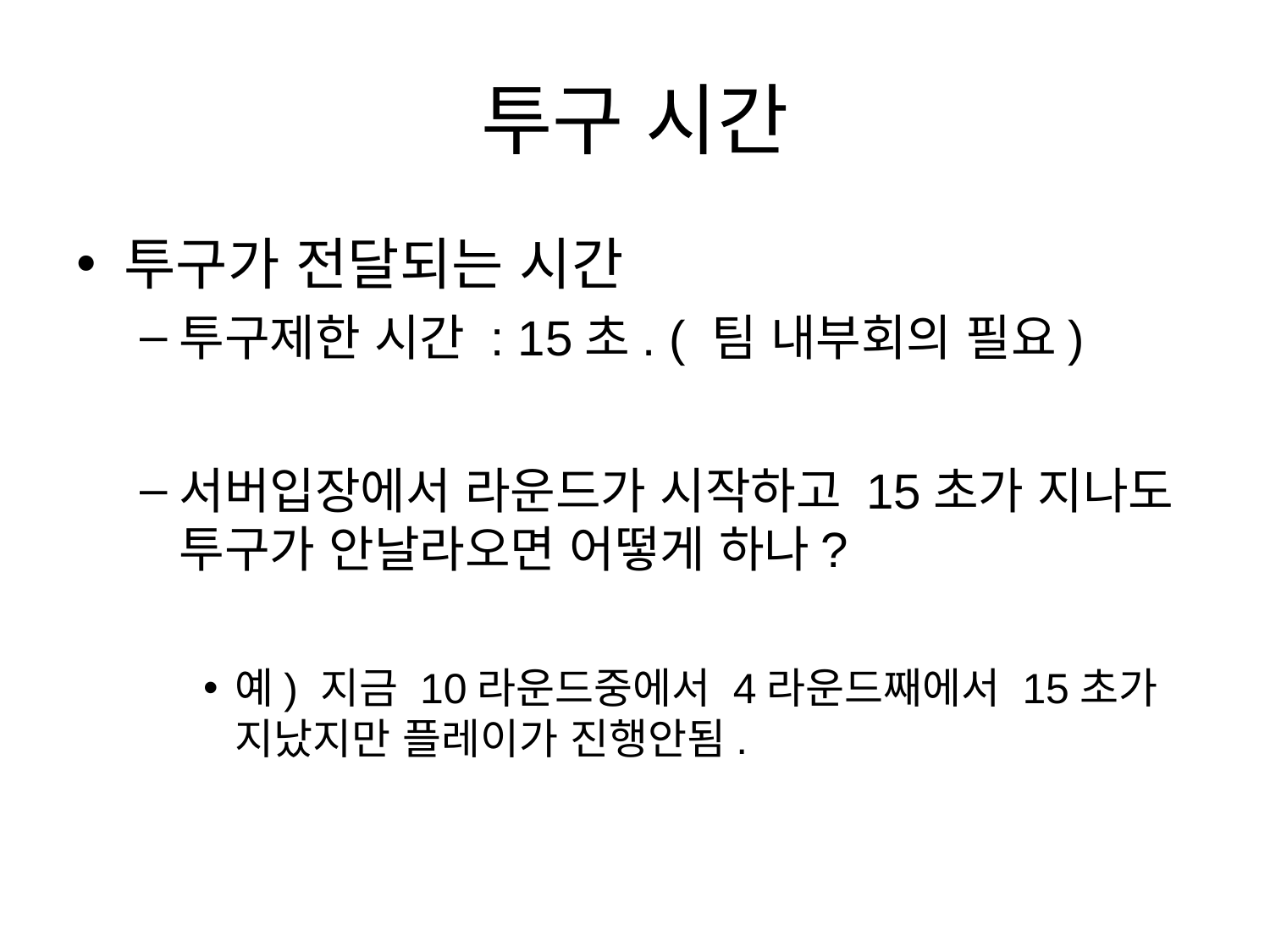

# 투구 시간
투구가 전달되는 시간
투구제한 시간 : 15초. ( 팀 내부회의 필요)

서버입장에서 라운드가 시작하고 15초가 지나도 투구가 안날라오면 어떻게 하나?

예) 지금 10라운드중에서 4라운드째에서 15초가 지났지만 플레이가 진행안됨.